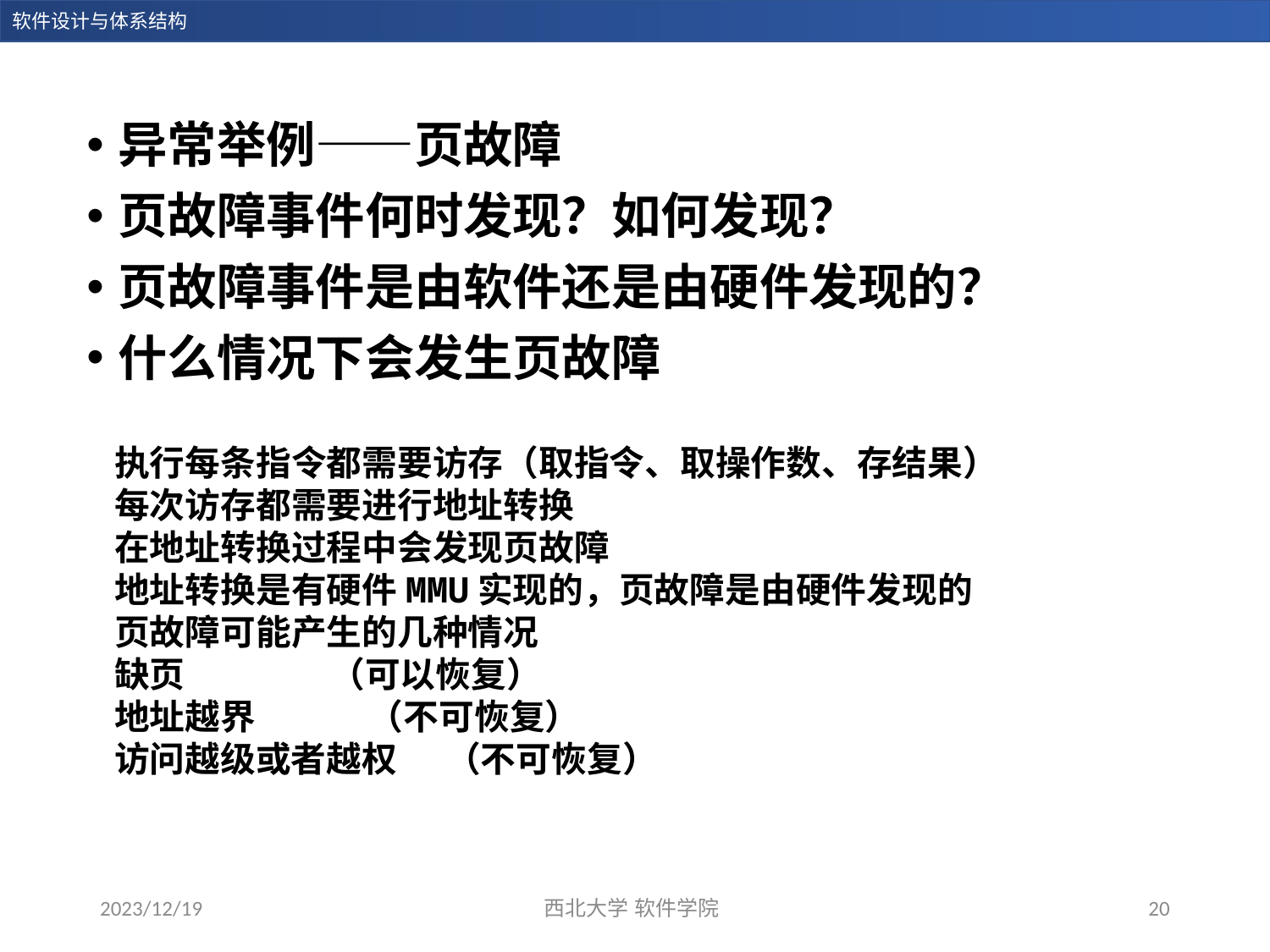

异常举例——页故障
页故障事件何时发现？如何发现？
页故障事件是由软件还是由硬件发现的？
什么情况下会发生页故障
执行每条指令都需要访存（取指令、取操作数、存结果）
每次访存都需要进行地址转换
在地址转换过程中会发现页故障
地址转换是有硬件MMU实现的，页故障是由硬件发现的
页故障可能产生的几种情况
缺页                  （可以恢复）
地址越界              （不可恢复）
访问越级或者越权      （不可恢复）

2023/12/19
西北大学 软件学院
20